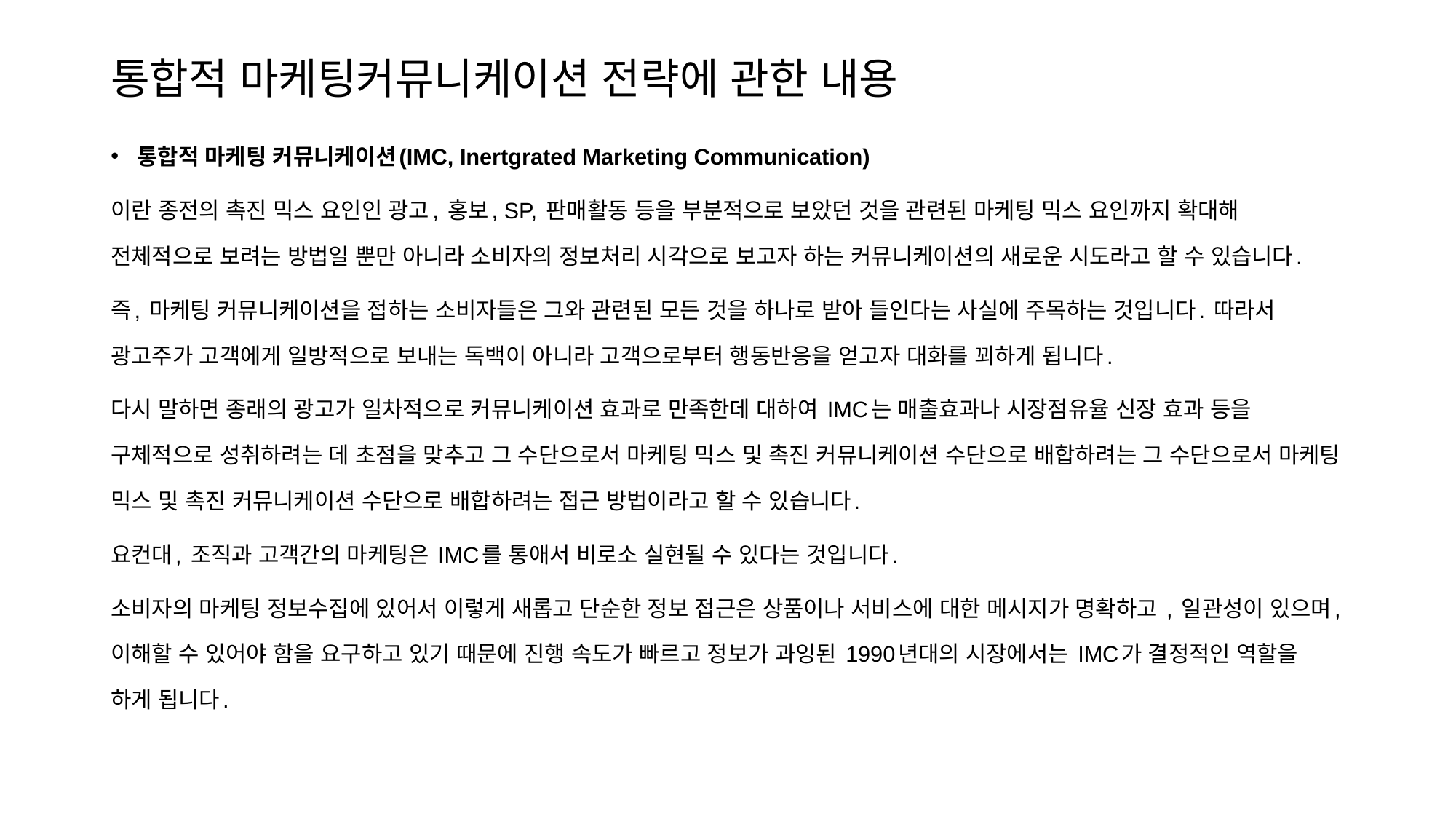

# 통합적 마케팅커뮤니케이션 전략에 관한 내용
통합적 마케팅 커뮤니케이션(IMC, Inertgrated Marketing Communication)
이란 종전의 촉진 믹스 요인인 광고, 홍보, SP, 판매활동 등을 부분적으로 보았던 것을 관련된 마케팅 믹스 요인까지 확대해 전체적으로 보려는 방법일 뿐만 아니라 소비자의 정보처리 시각으로 보고자 하는 커뮤니케이션의 새로운 시도라고 할 수 있습니다.
즉, 마케팅 커뮤니케이션을 접하는 소비자들은 그와 관련된 모든 것을 하나로 받아 들인다는 사실에 주목하는 것입니다. 따라서 광고주가 고객에게 일방적으로 보내는 독백이 아니라 고객으로부터 행동반응을 얻고자 대화를 꾀하게 됩니다.
다시 말하면 종래의 광고가 일차적으로 커뮤니케이션 효과로 만족한데 대하여 IMC는 매출효과나 시장점유율 신장 효과 등을 구체적으로 성취하려는 데 초점을 맞추고 그 수단으로서 마케팅 믹스 및 촉진 커뮤니케이션 수단으로 배합하려는 그 수단으로서 마케팅 믹스 및 촉진 커뮤니케이션 수단으로 배합하려는 접근 방법이라고 할 수 있습니다.
요컨대, 조직과 고객간의 마케팅은 IMC를 통애서 비로소 실현될 수 있다는 것입니다.
소비자의 마케팅 정보수집에 있어서 이렇게 새롭고 단순한 정보 접근은 상품이나 서비스에 대한 메시지가 명확하고 , 일관성이 있으며, 이해할 수 있어야 함을 요구하고 있기 때문에 진행 속도가 빠르고 정보가 과잉된 1990년대의 시장에서는 IMC가 결정적인 역할을 하게 됩니다.